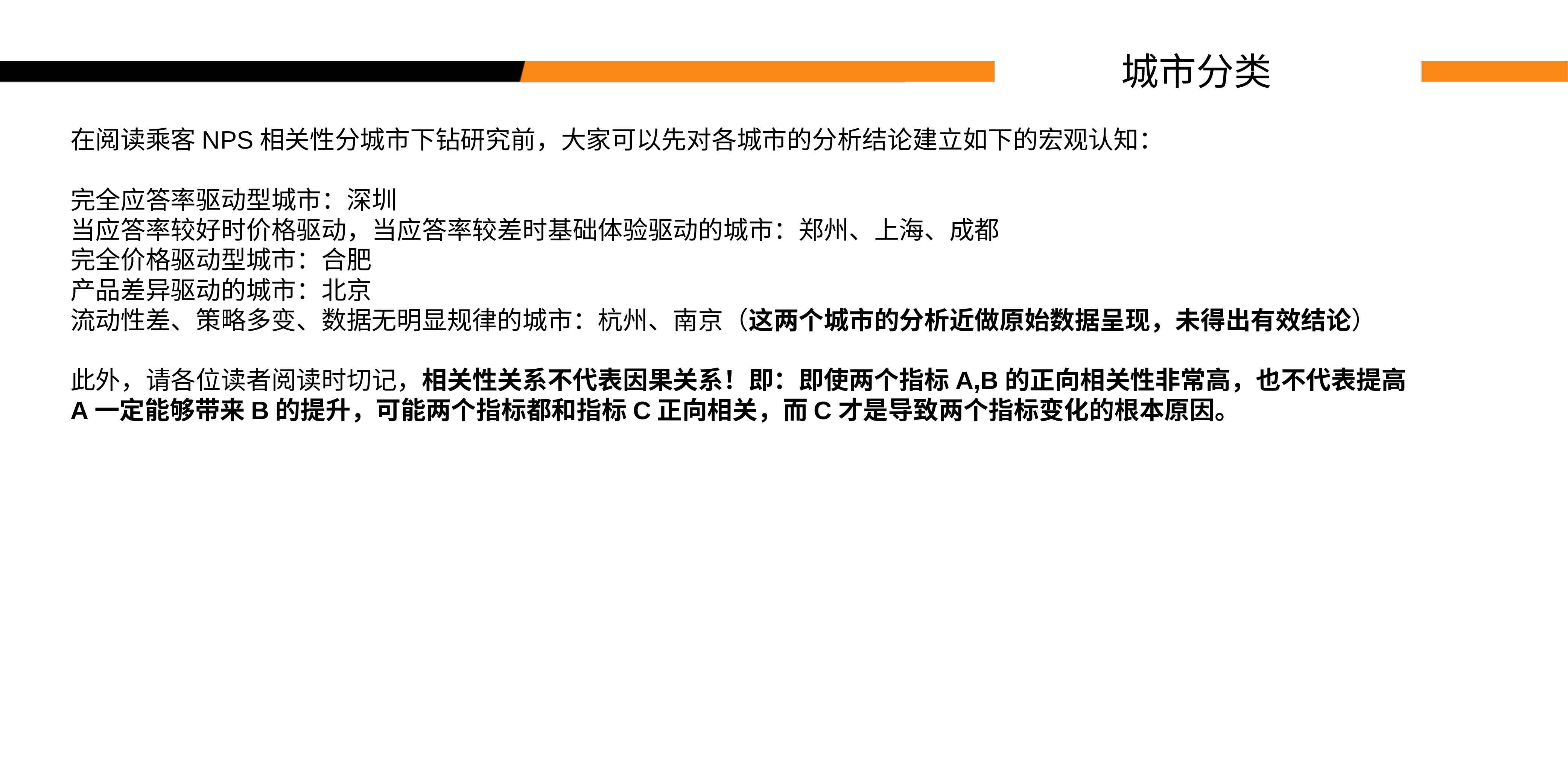

城市分类
在阅读乘客NPS相关性分城市下钻研究前，大家可以先对各城市的分析结论建立如下的宏观认知：

完全应答率驱动型城市：深圳
当应答率较好时价格驱动，当应答率较差时基础体验驱动的城市：郑州、上海、成都
完全价格驱动型城市：合肥
产品差异驱动的城市：北京
流动性差、策略多变、数据无明显规律的城市：杭州、南京（这两个城市的分析近做原始数据呈现，未得出有效结论）

此外，请各位读者阅读时切记，相关性关系不代表因果关系！即：即使两个指标A,B的正向相关性非常高，也不代表提高A一定能够带来B的提升，可能两个指标都和指标C正向相关，而C才是导致两个指标变化的根本原因。